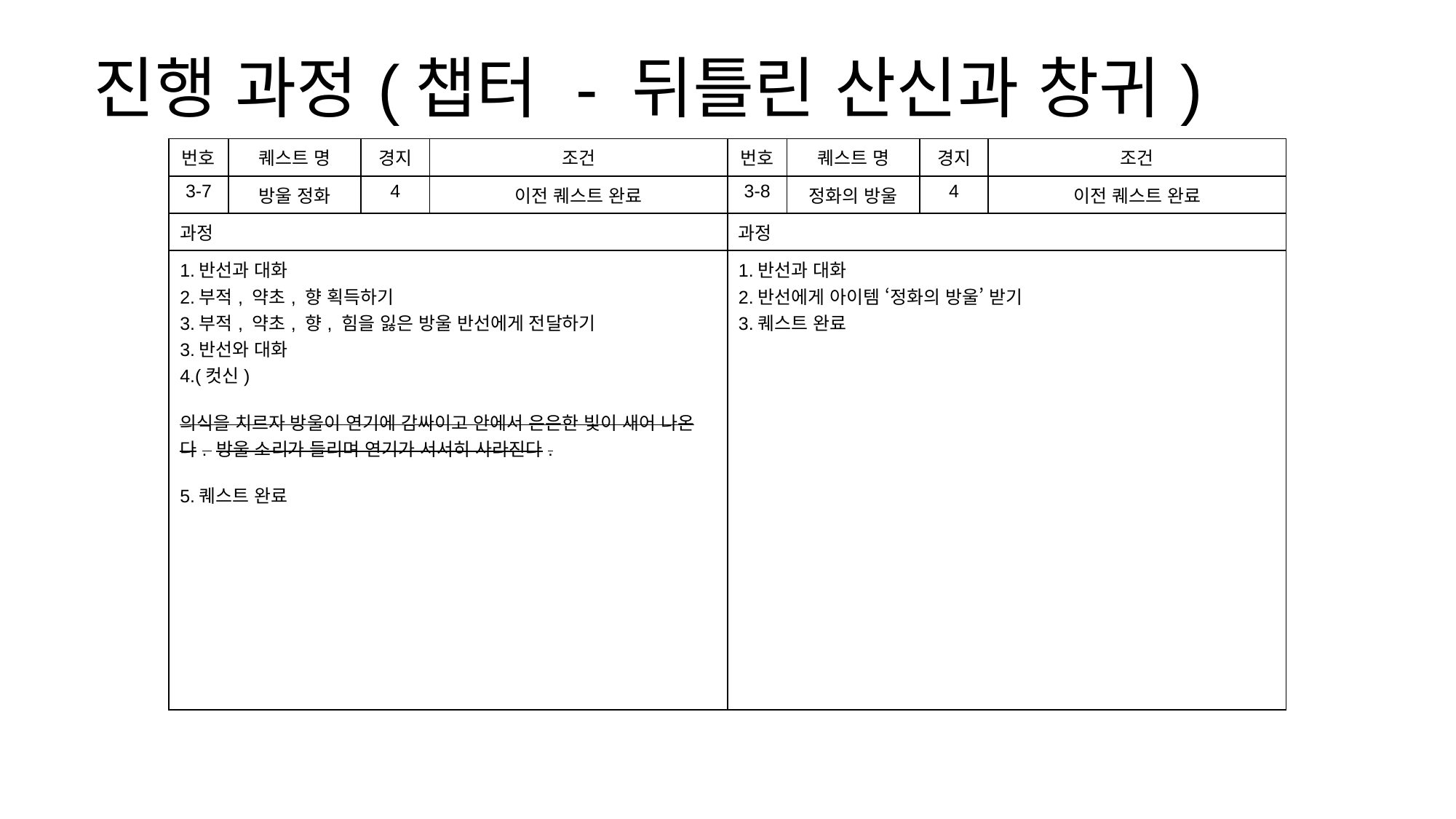

진행 과정(챕터 - 뒤틀린 산신과 창귀)
| 번호 | 퀘스트 명 | 경지 | 조건 |
| --- | --- | --- | --- |
| 3-7 | 방울 정화 | 4 | 이전 퀘스트 완료 |
| 과정 |  |  |  |
| 1.반선과 대화 2.부적, 약초, 향 획득하기 3.부적, 약초, 향, 힘을 잃은 방울 반선에게 전달하기 3.반선와 대화 4.(컷신) 의식을 치르자 방울이 연기에 감싸이고 안에서 은은한 빛이 새어 나온다. 방울 소리가 들리며 연기가 서서히 사라진다. 5.퀘스트 완료 |  |  |  |
| 번호 | 퀘스트 명 | 경지 | 조건 |
| --- | --- | --- | --- |
| 3-8 | 정화의 방울 | 4 | 이전 퀘스트 완료 |
| 과정 |  |  |  |
| 1.반선과 대화 2.반선에게 아이템 ‘정화의 방울’ 받기 3.퀘스트 완료 |  |  |  |